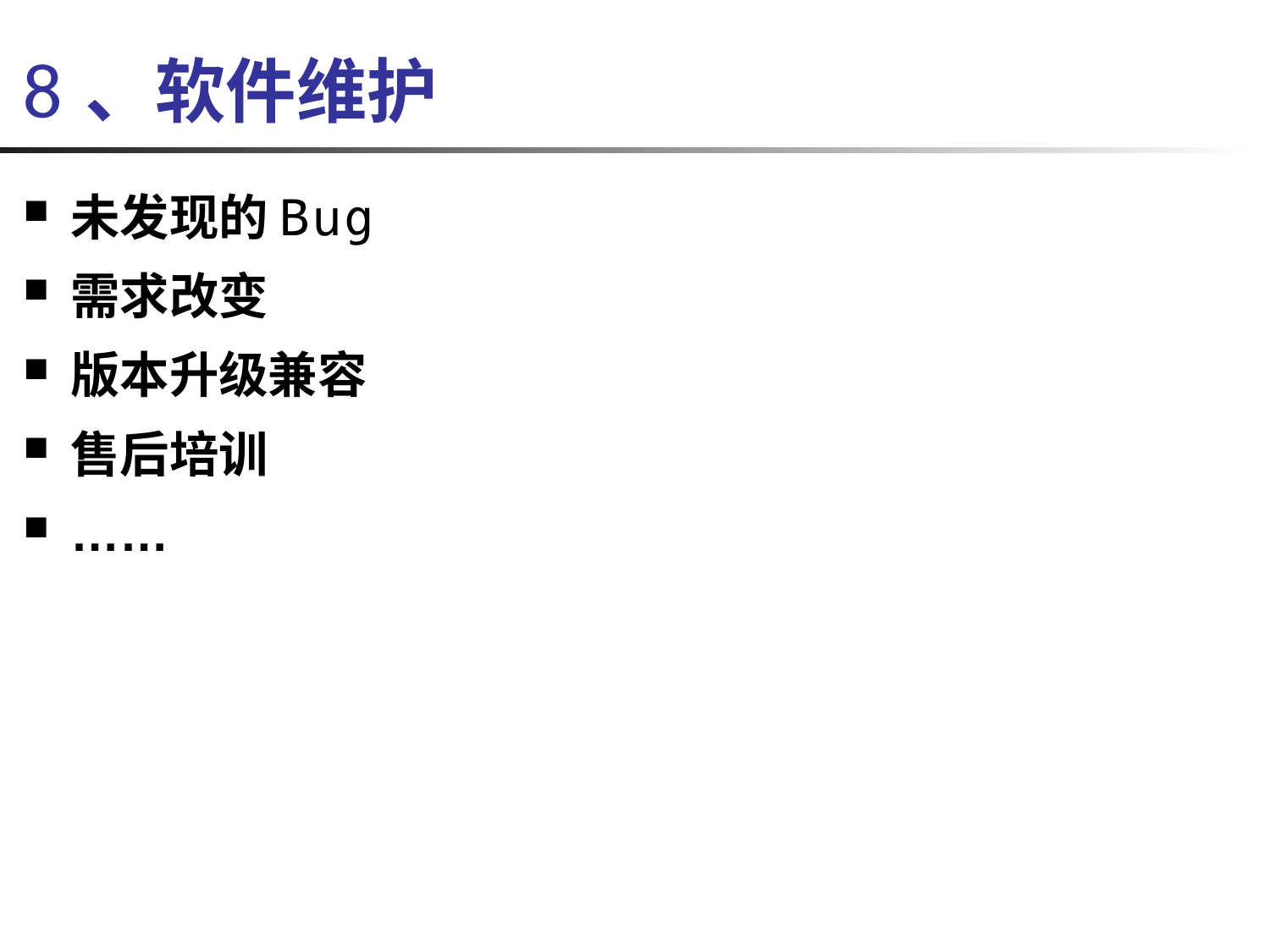

# 8、软件维护
未发现的Bug
需求改变
版本升级兼容
售后培训
……
28